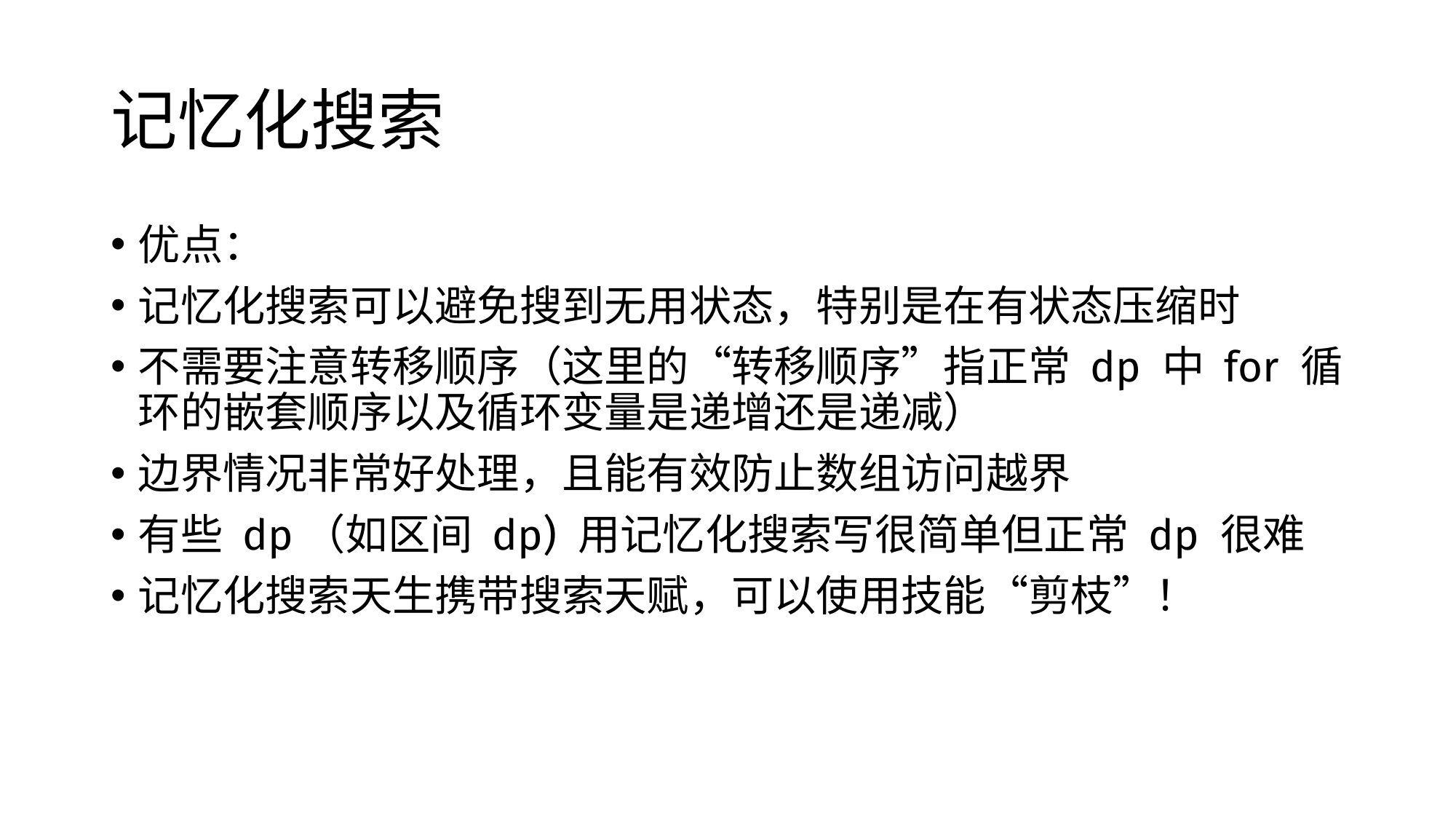

# 记忆化搜索
优点：
记忆化搜索可以避免搜到无用状态，特别是在有状态压缩时
不需要注意转移顺序（这里的“转移顺序”指正常 dp 中 for 循环的嵌套顺序以及循环变量是递增还是递减）
边界情况非常好处理，且能有效防止数组访问越界
有些 dp（如区间 dp) 用记忆化搜索写很简单但正常 dp 很难
记忆化搜索天生携带搜索天赋，可以使用技能“剪枝”！